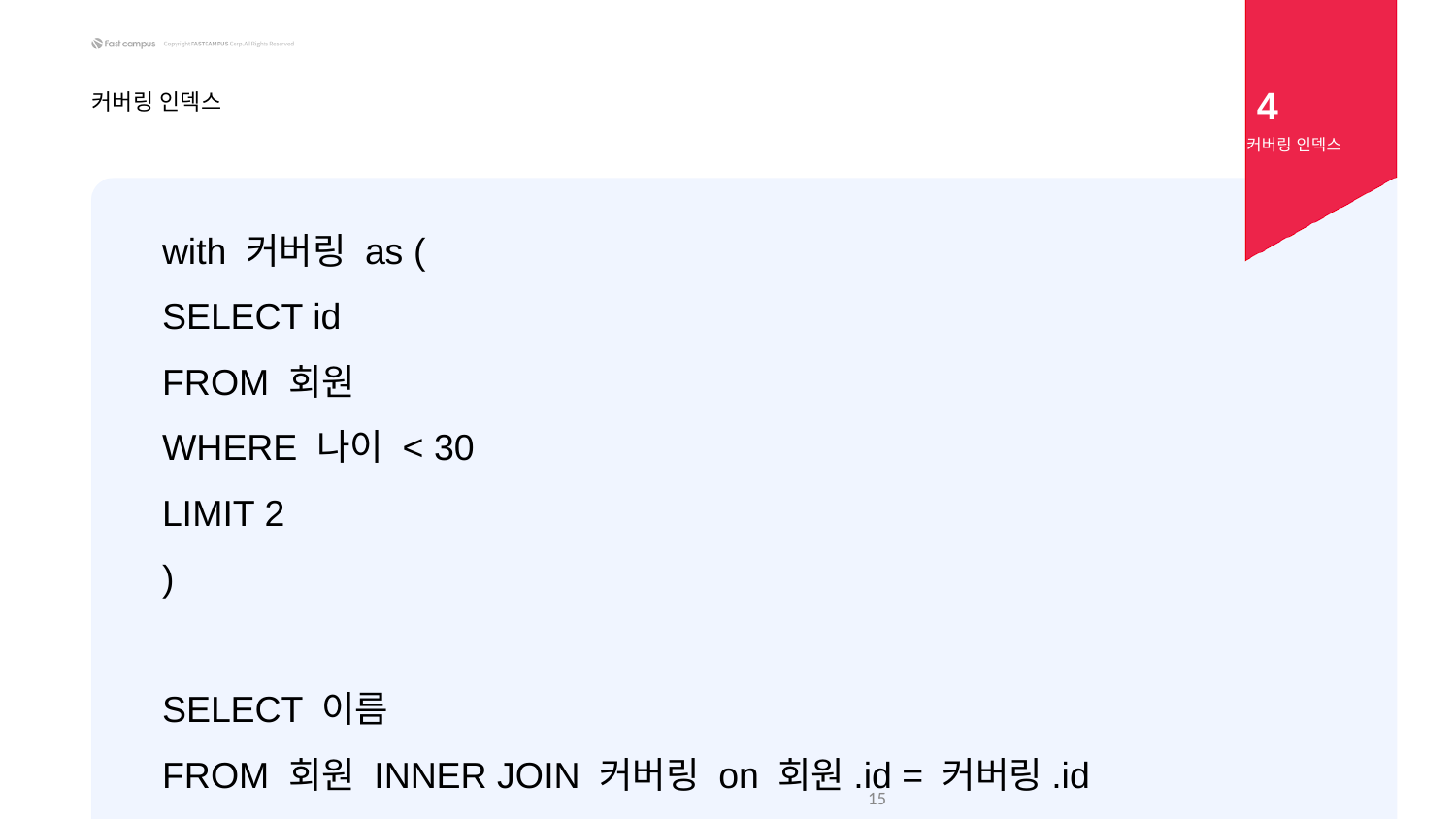

4
커버링 인덱스

커버링 인덱스
with 커버링 as (
SELECT id
FROM 회원
WHERE 나이 < 30
LIMIT 2
)

SELECT 이름
FROM 회원 INNER JOIN 커버링 on 회원.id = 커버링.id
15